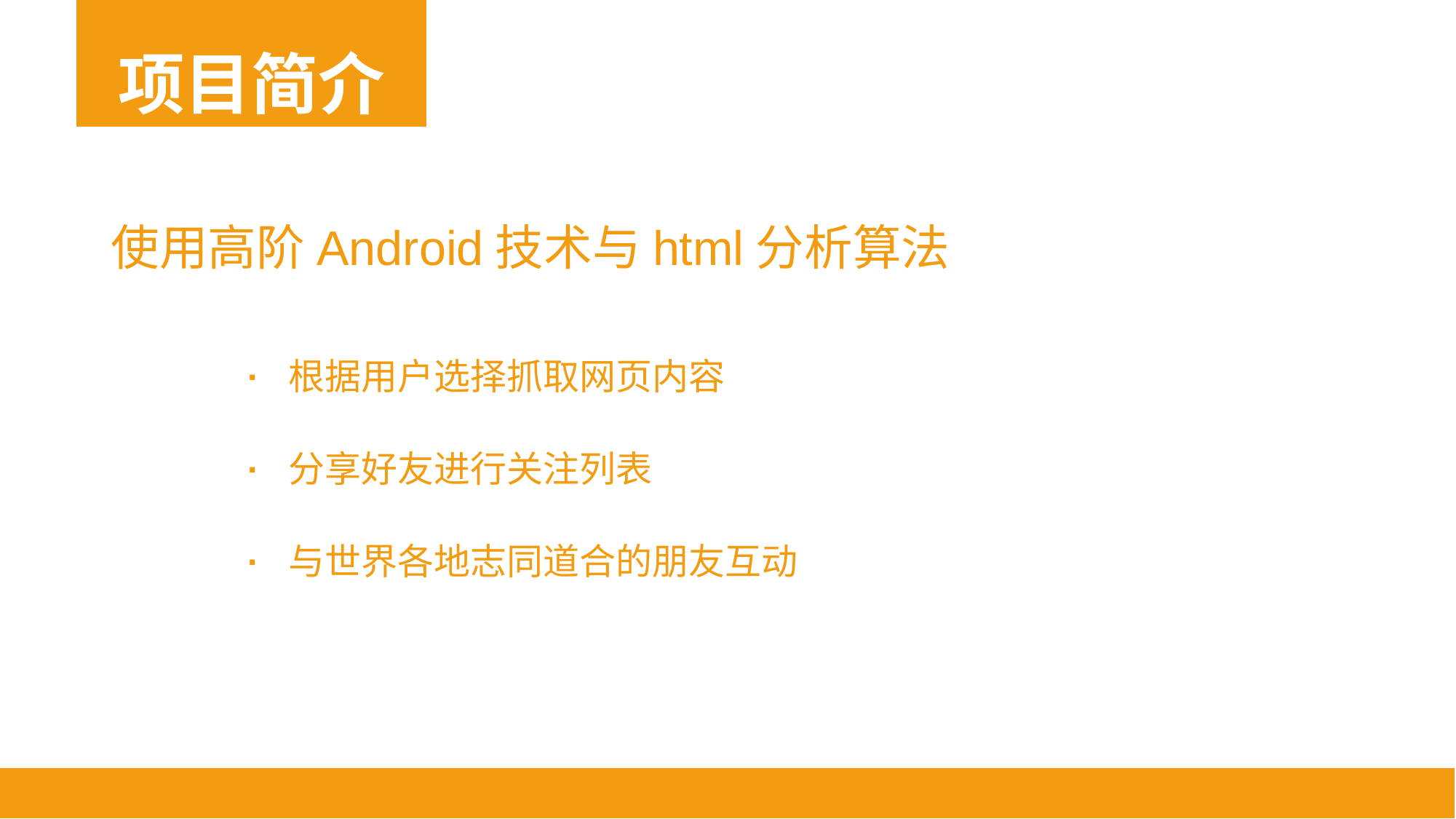

使用高阶Android技术与html分析算法

		·  根据用户选择抓取网页内容

		·  分享好友进行关注列表

		·  与世界各地志同道合的朋友互动